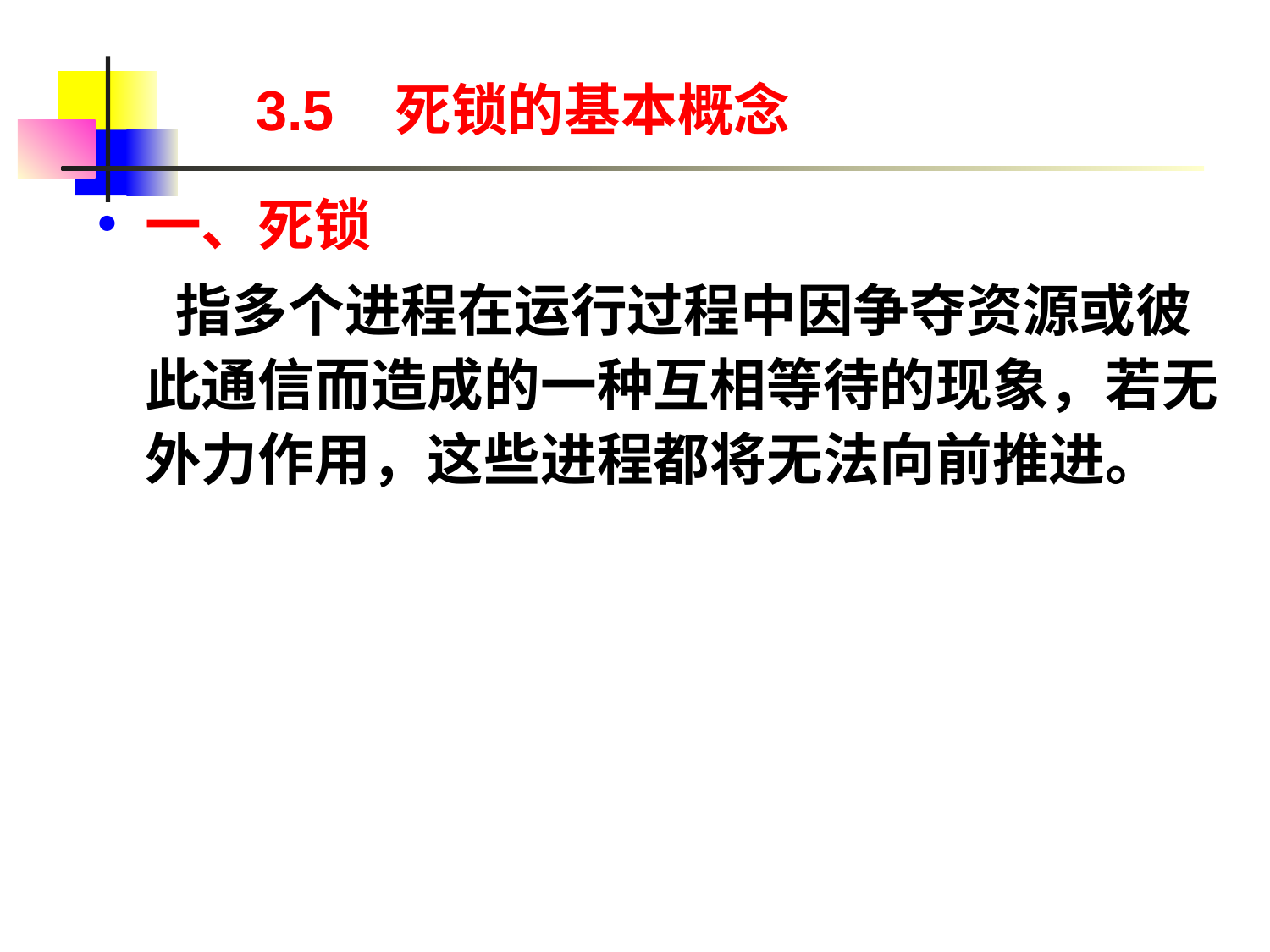

# 3.5   死锁的基本概念
一、死锁
     指多个进程在运行过程中因争夺资源或彼此通信而造成的一种互相等待的现象，若无外力作用，这些进程都将无法向前推进。